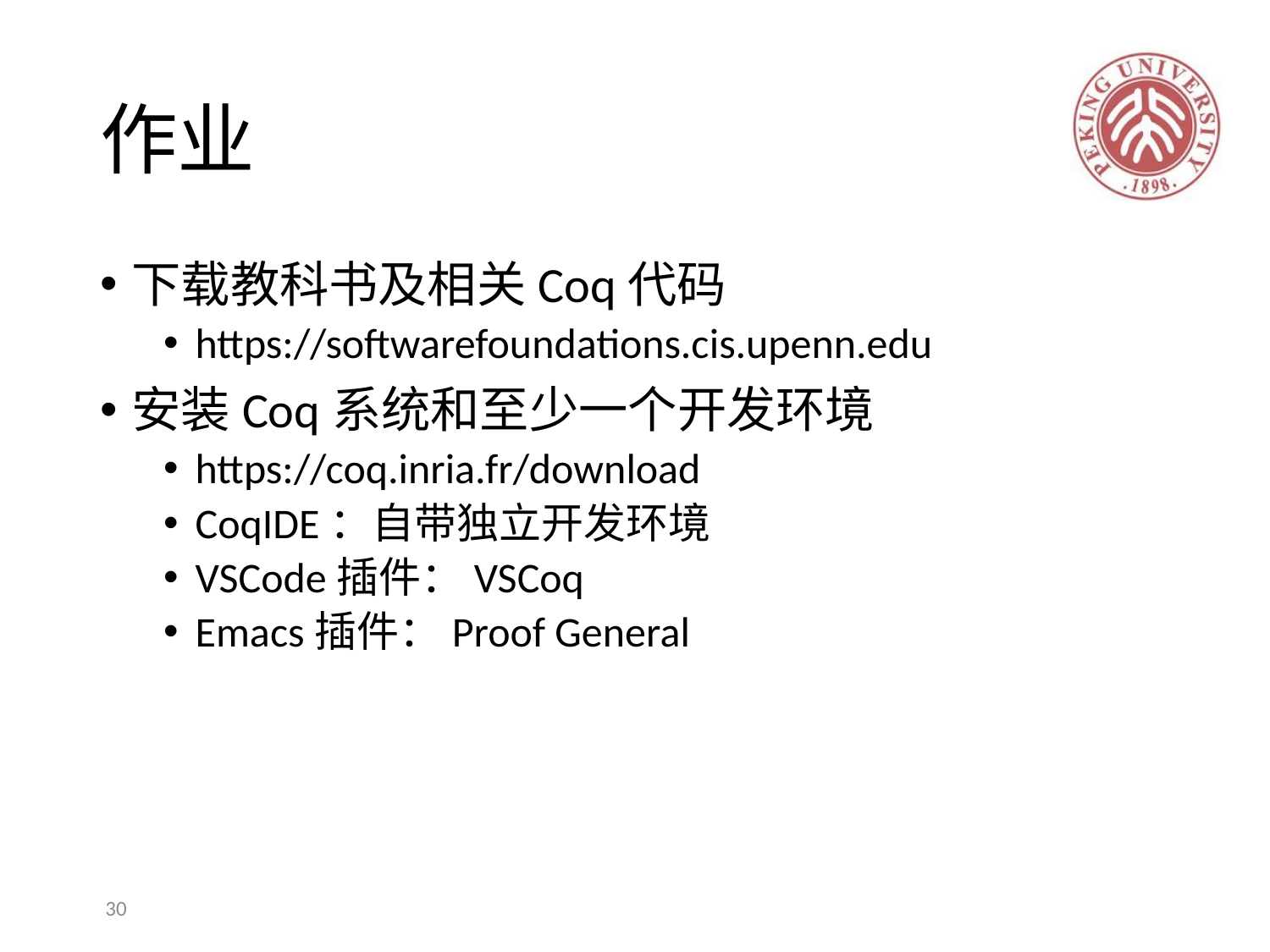

# 作业
下载教科书及相关Coq代码
https://softwarefoundations.cis.upenn.edu
安装Coq系统和至少一个开发环境
https://coq.inria.fr/download
CoqIDE：自带独立开发环境
VSCode插件：VSCoq
Emacs插件：Proof General
30